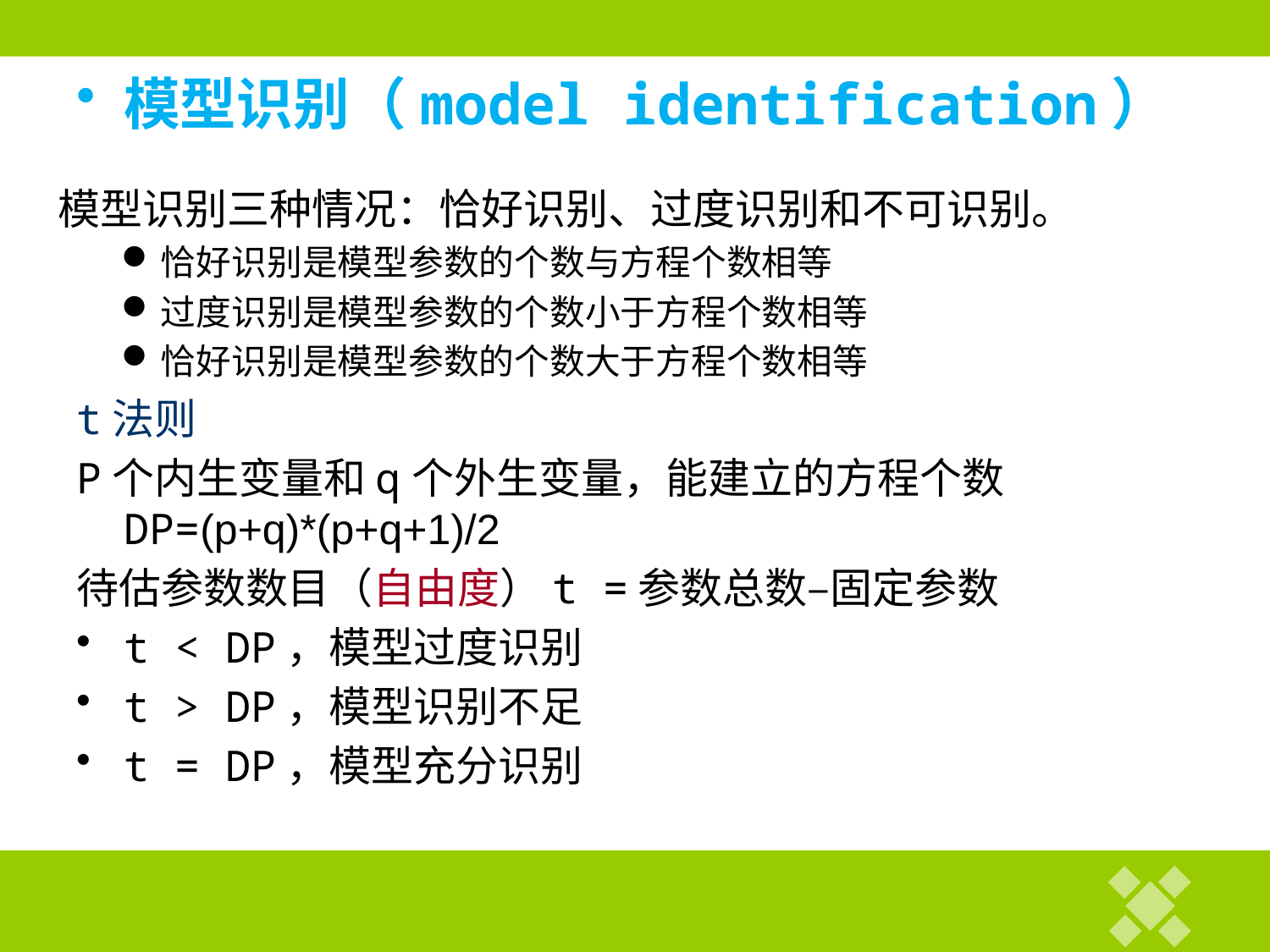

# 模型识别（model identification）
模型识别三种情况：恰好识别、过度识别和不可识别。
恰好识别是模型参数的个数与方程个数相等
过度识别是模型参数的个数小于方程个数相等
恰好识别是模型参数的个数大于方程个数相等
t法则
P个内生变量和q个外生变量，能建立的方程个数DP=(p+q)*(p+q+1)/2
待估参数数目（自由度）t =参数总数–固定参数
t < DP，模型过度识别
t > DP，模型识别不足
t = DP，模型充分识别